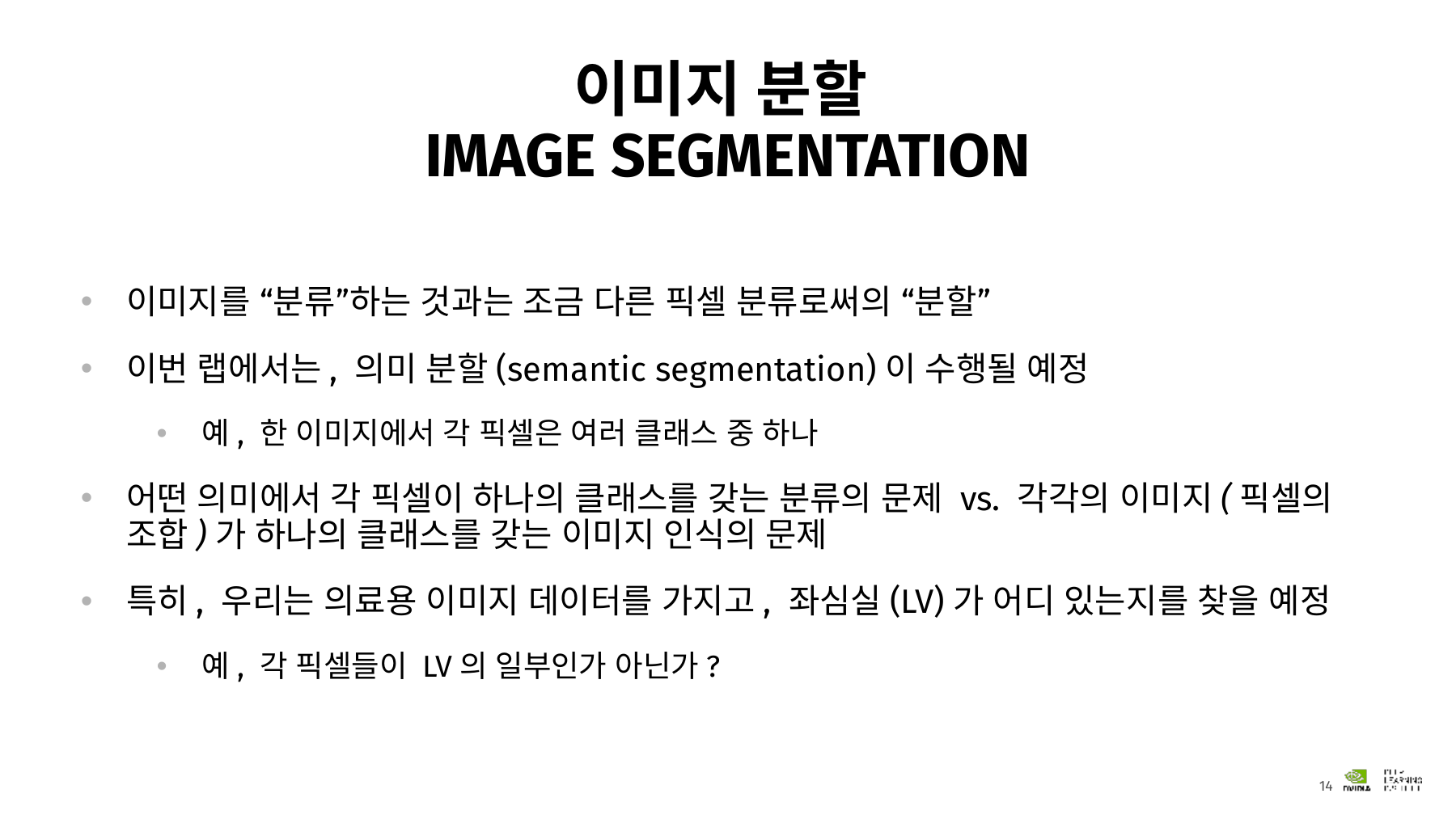

# 이미지 분할 IMAGE SEGMENTATION
이미지를 “분류”하는 것과는 조금 다른 픽셀 분류로써의 “분할”
이번 랩에서는, 의미 분할(semantic segmentation)이 수행될 예정
예, 한 이미지에서 각 픽셀은 여러 클래스 중 하나
어떤 의미에서 각 픽셀이 하나의 클래스를 갖는 분류의 문제 vs. 각각의 이미지(픽셀의 조합)가 하나의 클래스를 갖는 이미지 인식의 문제
특히, 우리는 의료용 이미지 데이터를 가지고, 좌심실(LV)가 어디 있는지를 찾을 예정
예, 각 픽셀들이 LV의 일부인가 아닌가?